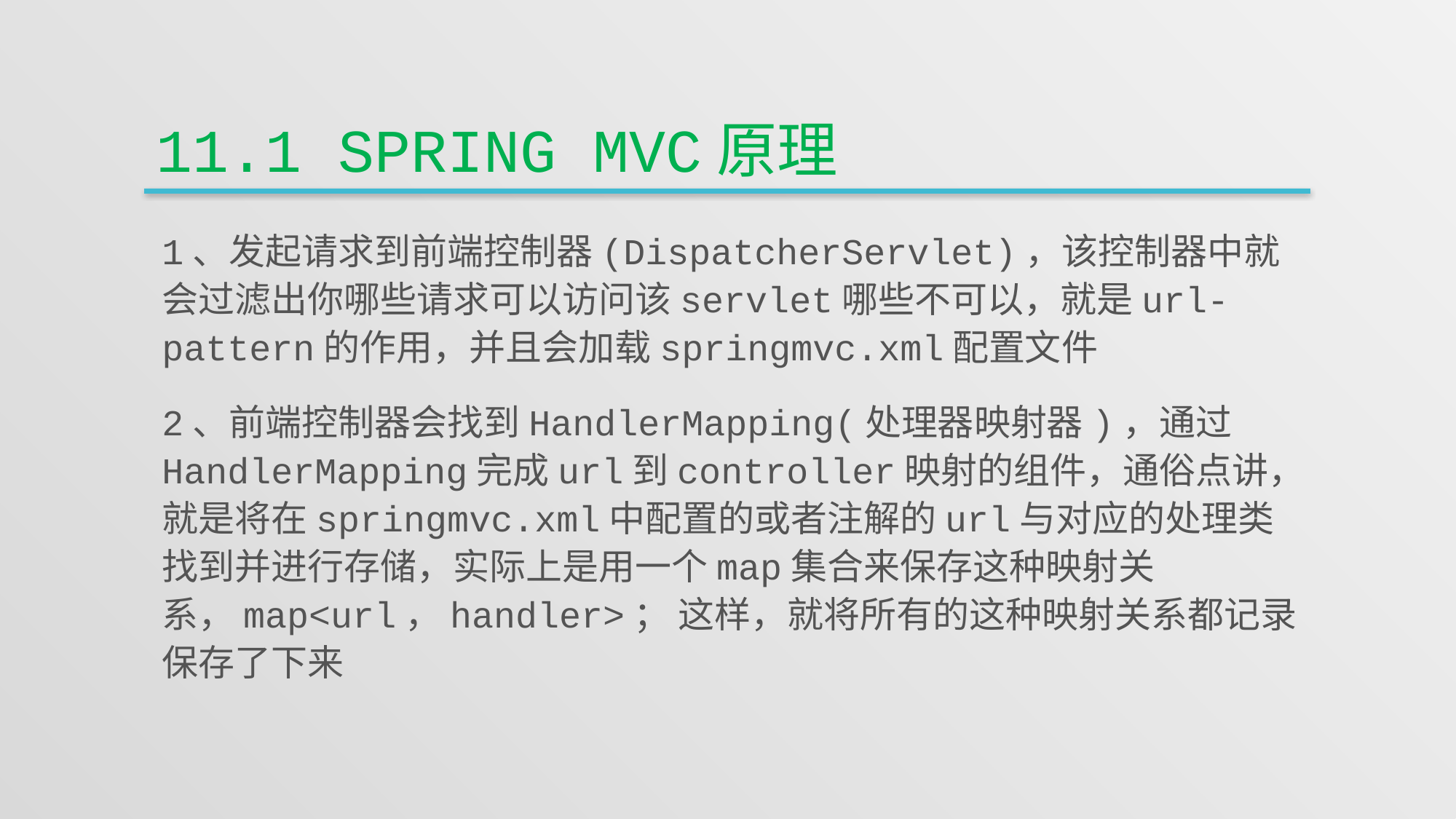

# 11.1 Spring MVC原理
1、发起请求到前端控制器(DispatcherServlet)，该控制器中就会过滤出你哪些请求可以访问该servlet哪些不可以，就是url-pattern的作用，并且会加载springmvc.xml配置文件
2、前端控制器会找到HandlerMapping(处理器映射器)，通过HandlerMapping完成url到controller映射的组件，通俗点讲，就是将在springmvc.xml中配置的或者注解的url与对应的处理类找到并进行存储，实际上是用一个map集合来保存这种映射关系，map<url，handler>； 这样，就将所有的这种映射关系都记录保存了下来